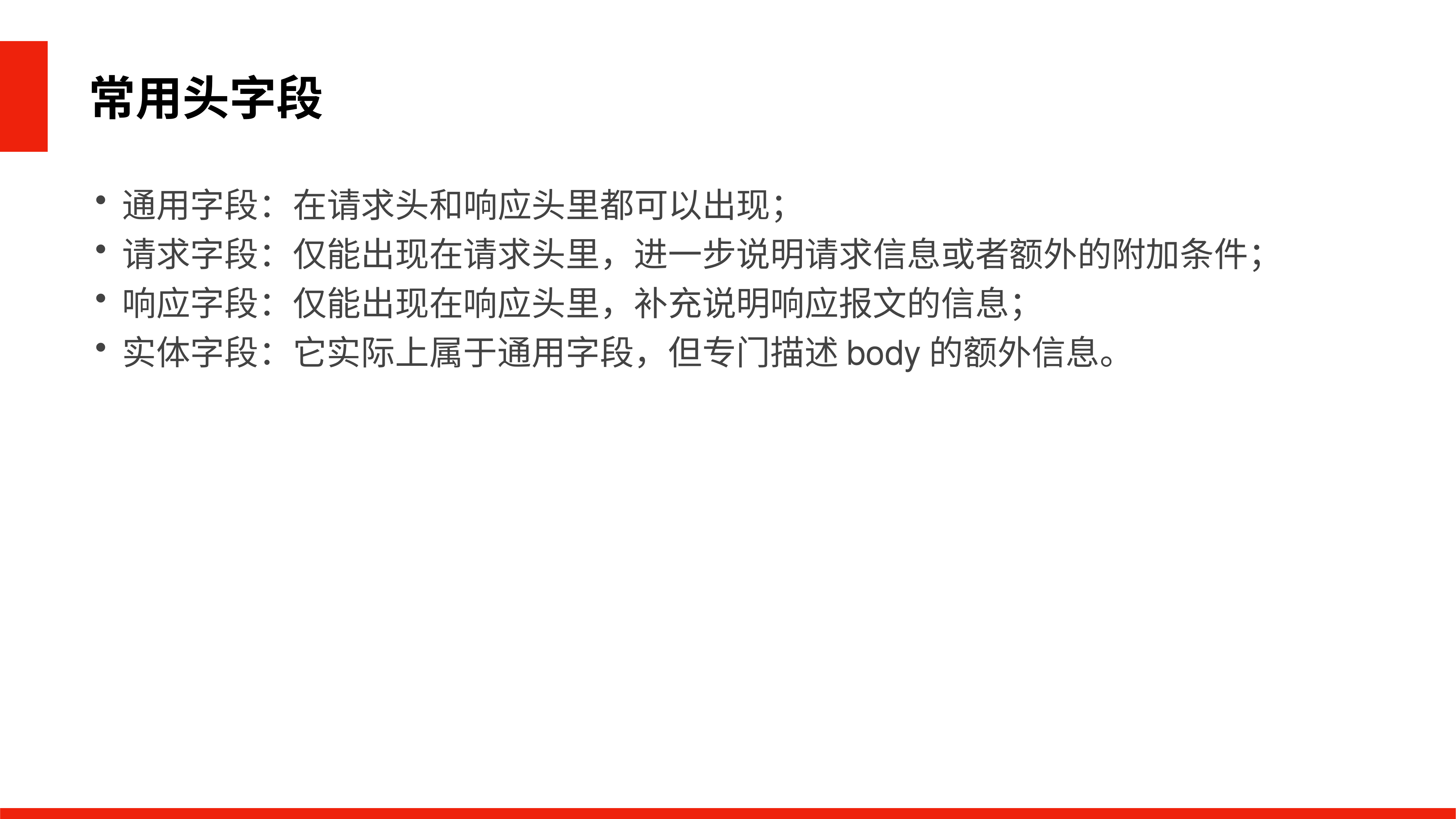

常用头字段
通用字段：在请求头和响应头里都可以出现；
请求字段：仅能出现在请求头里，进一步说明请求信息或者额外的附加条件；
响应字段：仅能出现在响应头里，补充说明响应报文的信息；
实体字段：它实际上属于通用字段，但专门描述body的额外信息。

20